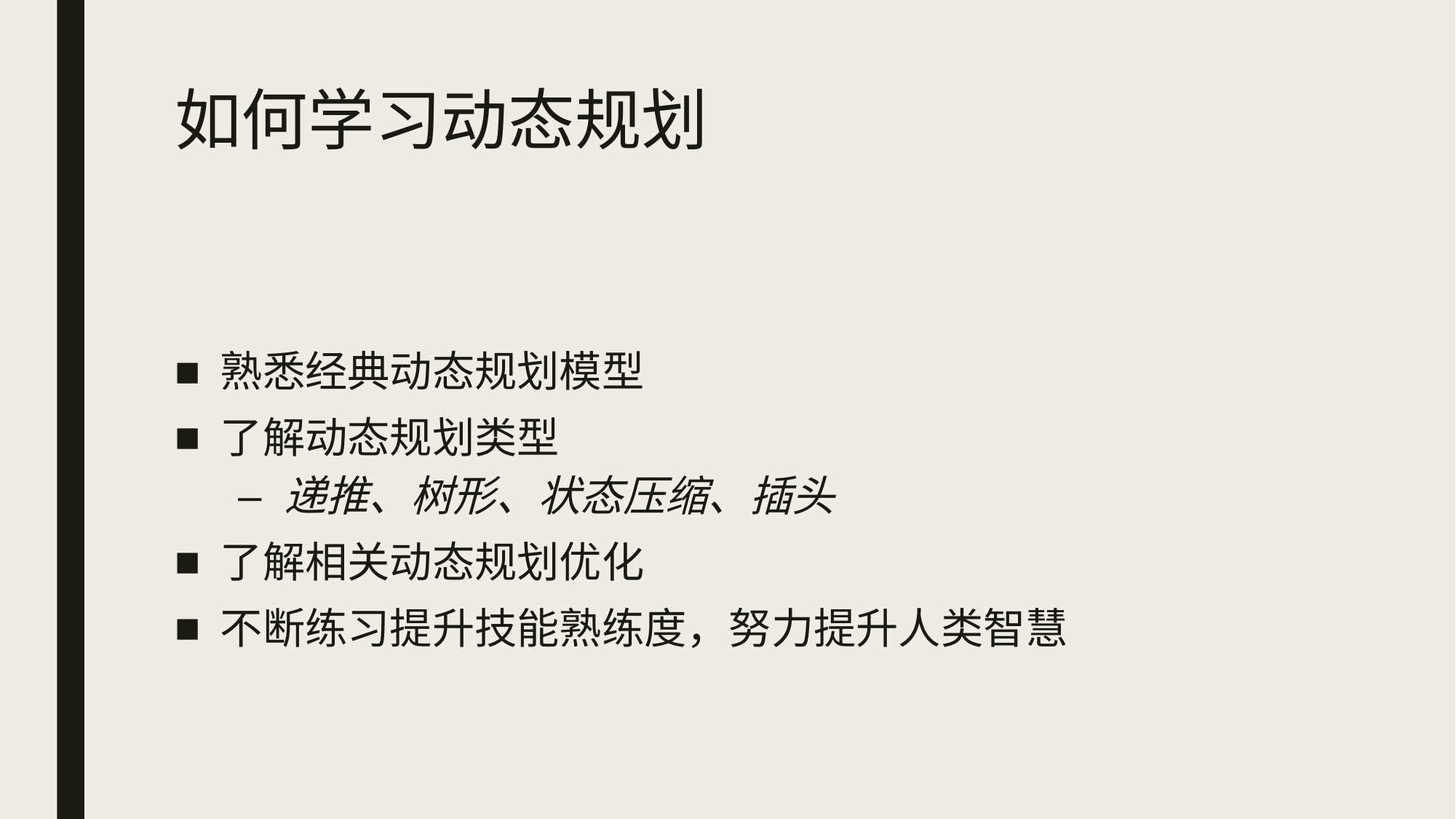

# 如何学习动态规划
熟悉经典动态规划模型
了解动态规划类型
递推、树形、状态压缩、插头
了解相关动态规划优化
不断练习提升技能熟练度，努力提升人类智慧